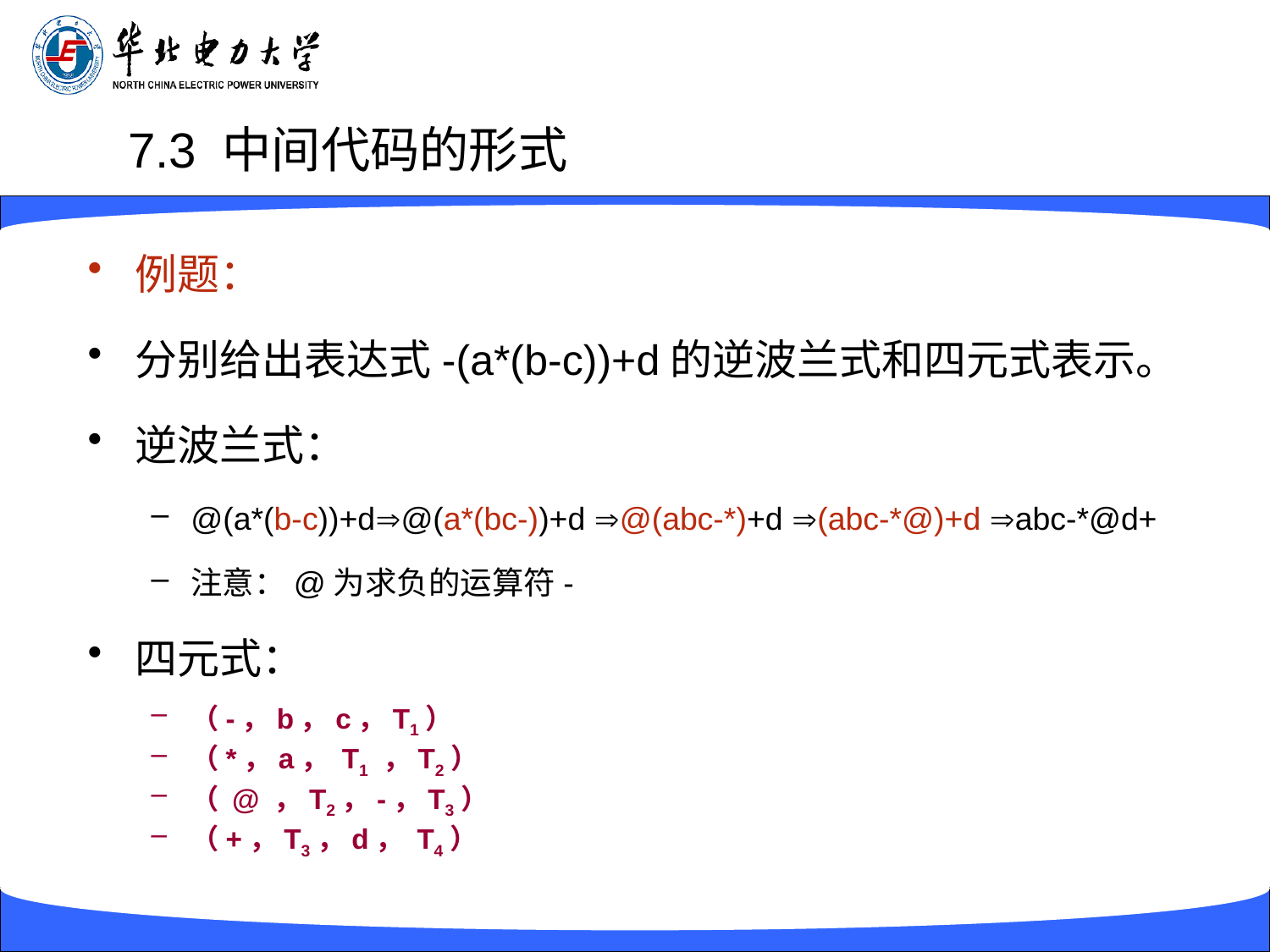

# 7.3 中间代码的形式
例题：
分别给出表达式-(a*(b-c))+d的逆波兰式和四元式表示。
逆波兰式：
@(a*(b-c))+d⇒@(a*(bc-))+d ⇒@(abc-*)+d ⇒(abc-*@)+d ⇒abc-*@d+
注意：@为求负的运算符-
四元式：
（-，b，c，T1）
（*，a， T1 ，T2）
（ @ ，T2，-，T3）
（+，T3，d， T4）